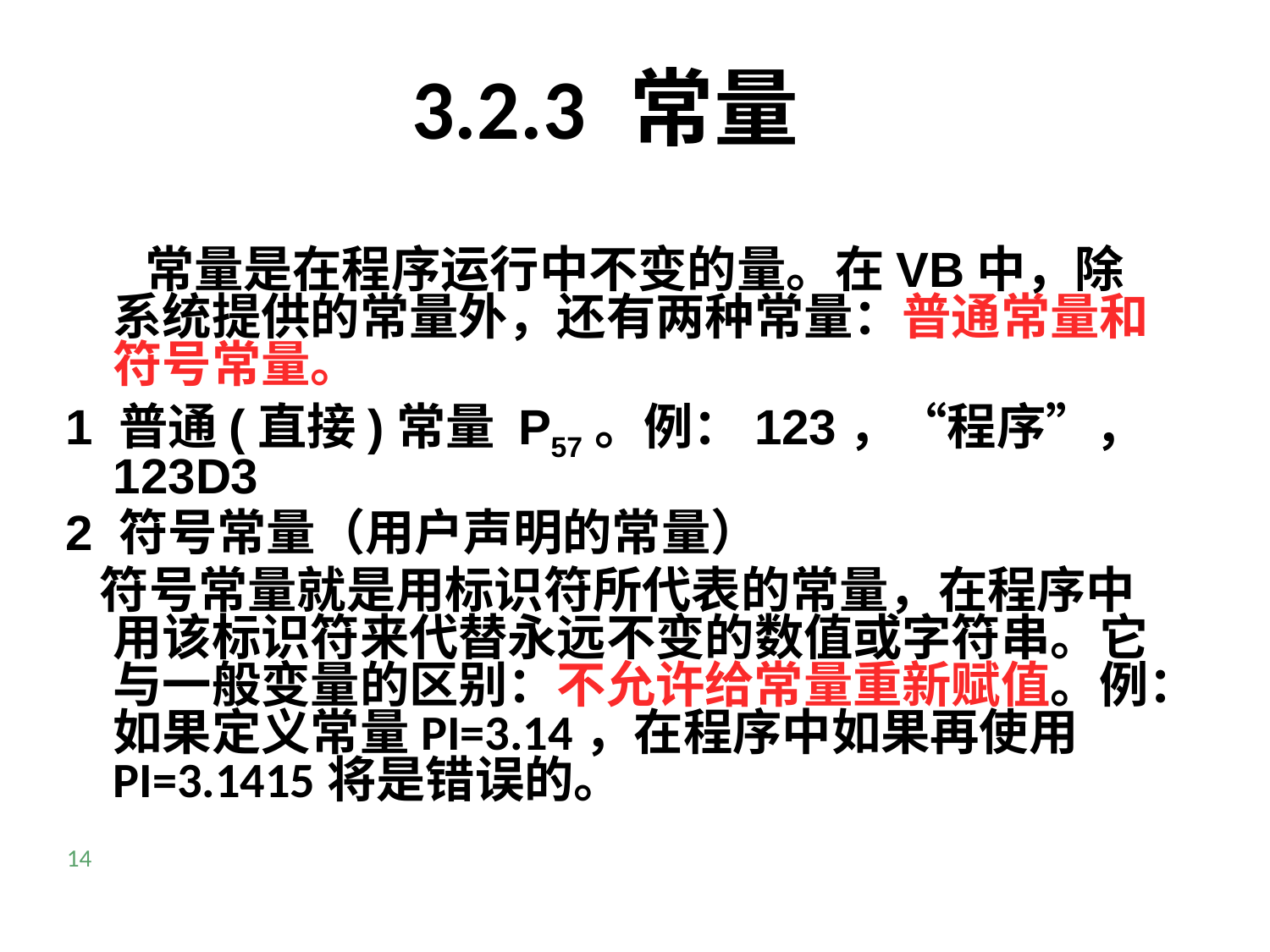

3.2.3 常量
      常量是在程序运行中不变的量。在VB中，除系统提供的常量外，还有两种常量：普通常量和符号常量。
1 普通(直接)常量 P57。例：123，“程序”，123D3
2 符号常量（用户声明的常量）
  符号常量就是用标识符所代表的常量，在程序中用该标识符来代替永远不变的数值或字符串。它与一般变量的区别：不允许给常量重新赋值。例：如果定义常量PI=3.14，在程序中如果再使用PI=3.1415将是错误的。
14